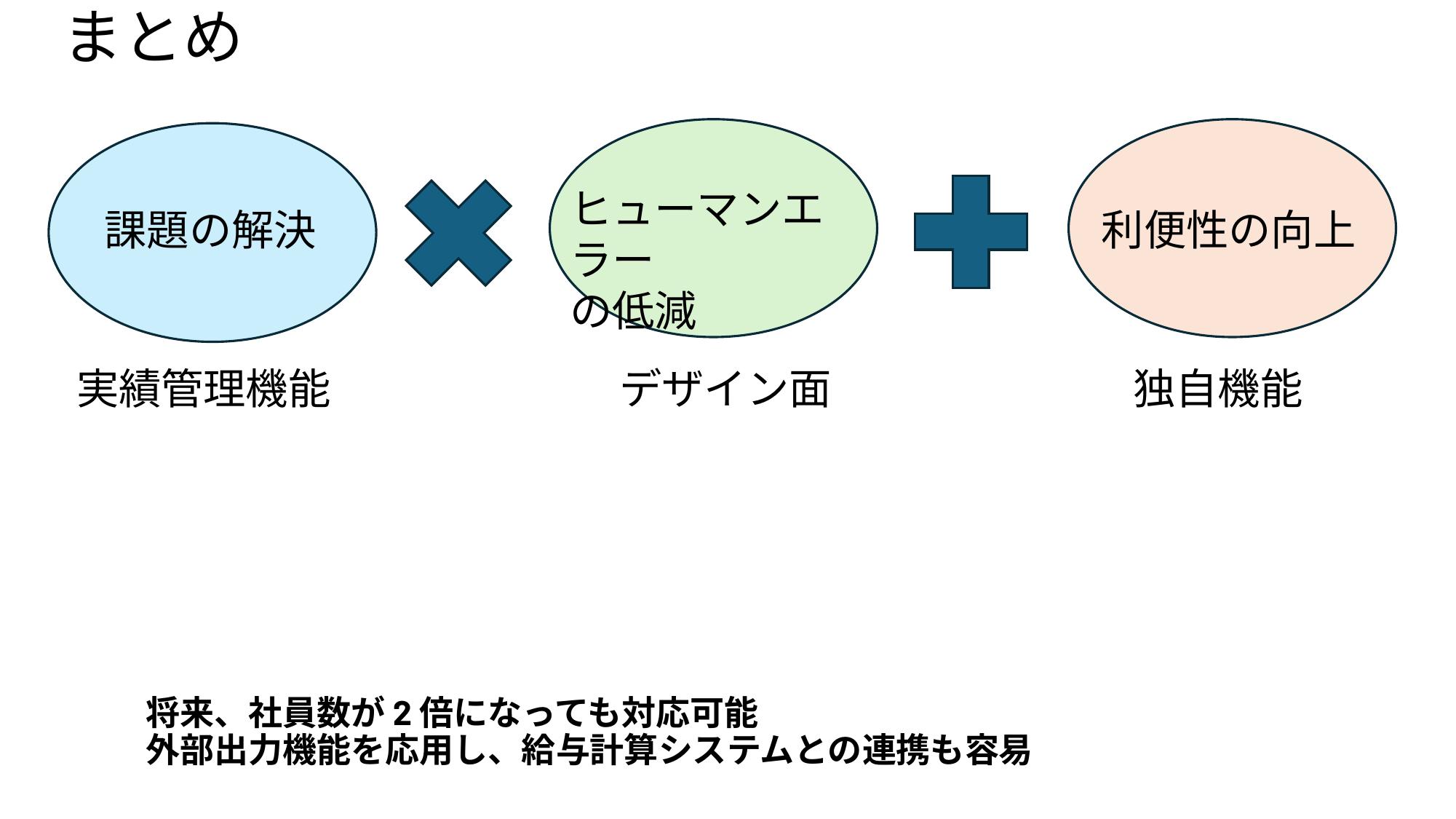

# まとめ

ヒューマンエラー
の低減

利便性の向上
課題の解決
デザイン面
独自機能
実績管理機能
将来、​社員数が2倍になっても対応可能
外部出力機能を応用し、給与計算システムとの連携も容易